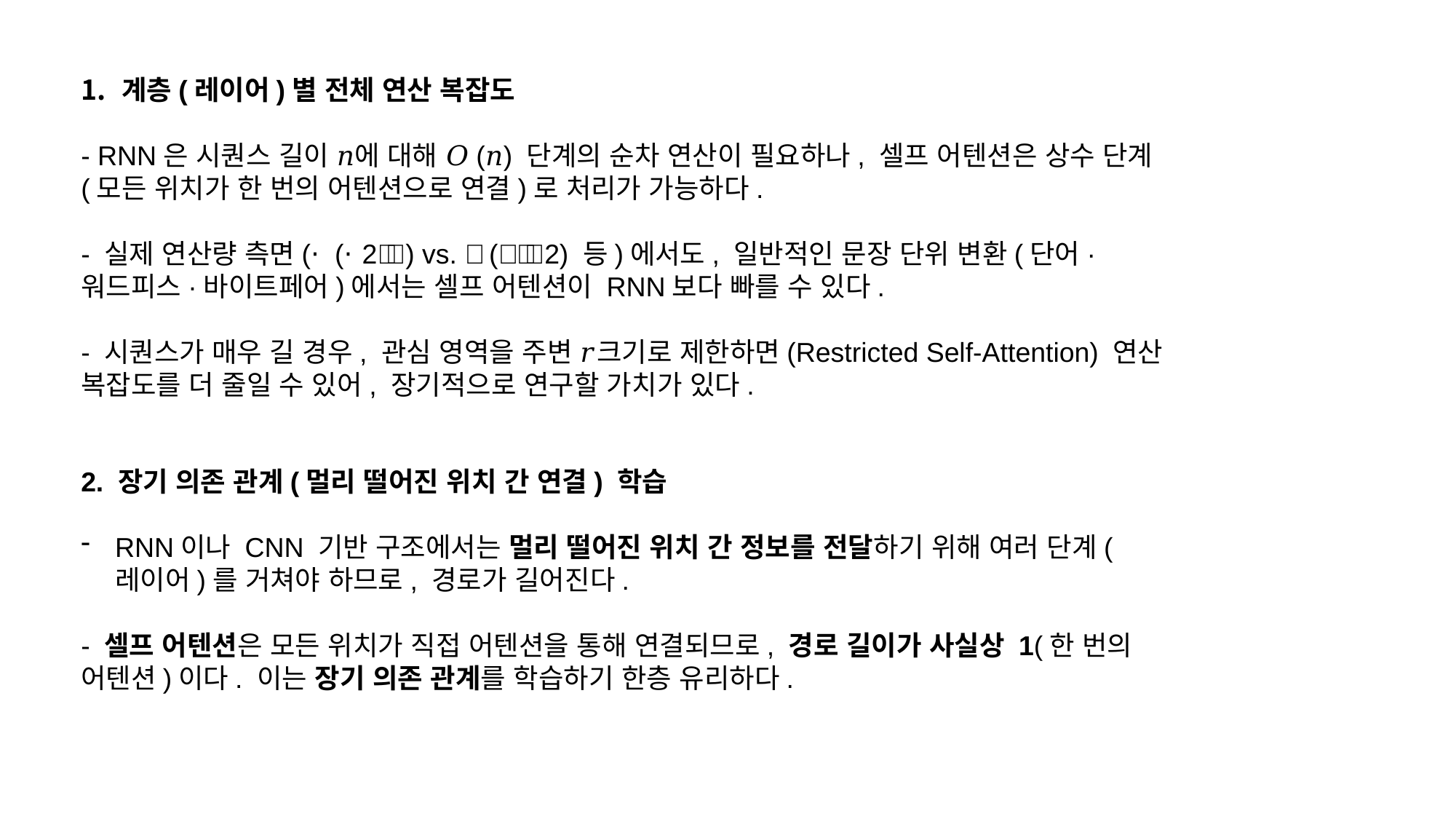

계층(레이어)별 전체 연산 복잡도

- RNN은 시퀀스 길이 𝑛에 대해 𝑂(𝑛) 단계의 순차 연산이 필요하나, 셀프 어텐션은 상수 단계(모든 위치가 한 번의 어텐션으로 연결)로 처리가 가능하다.

- 실제 연산량 측면(𝑂(𝑛2⋅𝑑) vs. 𝑂(𝑛⋅𝑑2) 등)에서도, 일반적인 문장 단위 변환(단어·워드피스·바이트페어)에서는 셀프 어텐션이 RNN보다 빠를 수 있다.

- 시퀀스가 매우 길 경우, 관심 영역을 주변 𝑟크기로 제한하면(Restricted Self-Attention) 연산 복잡도를 더 줄일 수 있어, 장기적으로 연구할 가치가 있다.
2. 장기 의존 관계(멀리 떨어진 위치 간 연결) 학습

RNN이나 CNN 기반 구조에서는 멀리 떨어진 위치 간 정보를 전달하기 위해 여러 단계(레이어)를 거쳐야 하므로, 경로가 길어진다.

- 셀프 어텐션은 모든 위치가 직접 어텐션을 통해 연결되므로, 경로 길이가 사실상 1(한 번의 어텐션)이다. 이는 장기 의존 관계를 학습하기 한층 유리하다.